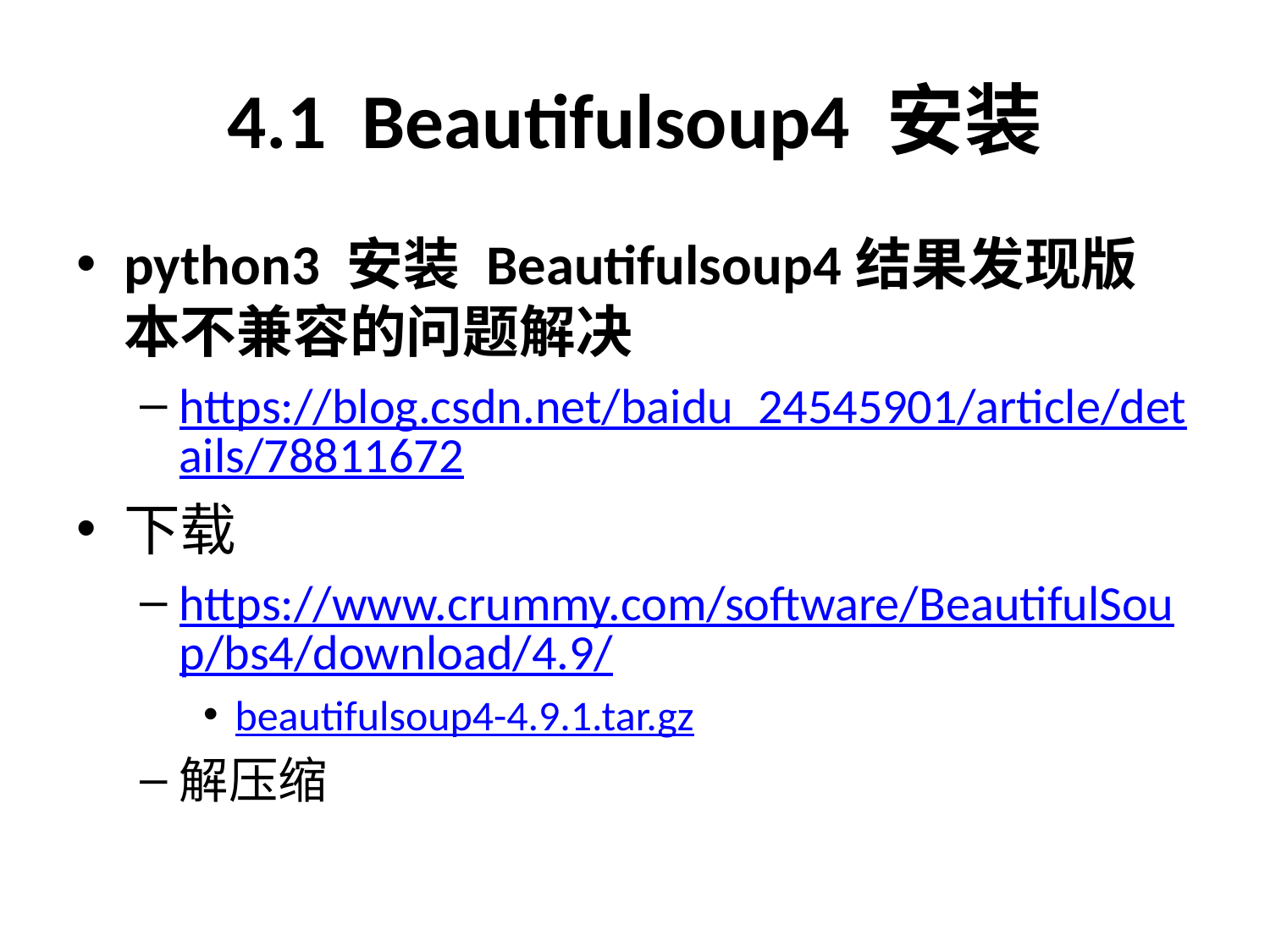

# 4.1  Beautifulsoup4 安装
python3 安装 Beautifulsoup4结果发现版本不兼容的问题解决
https://blog.csdn.net/baidu_24545901/article/details/78811672
下载
https://www.crummy.com/software/BeautifulSoup/bs4/download/4.9/
beautifulsoup4-4.9.1.tar.gz
解压缩